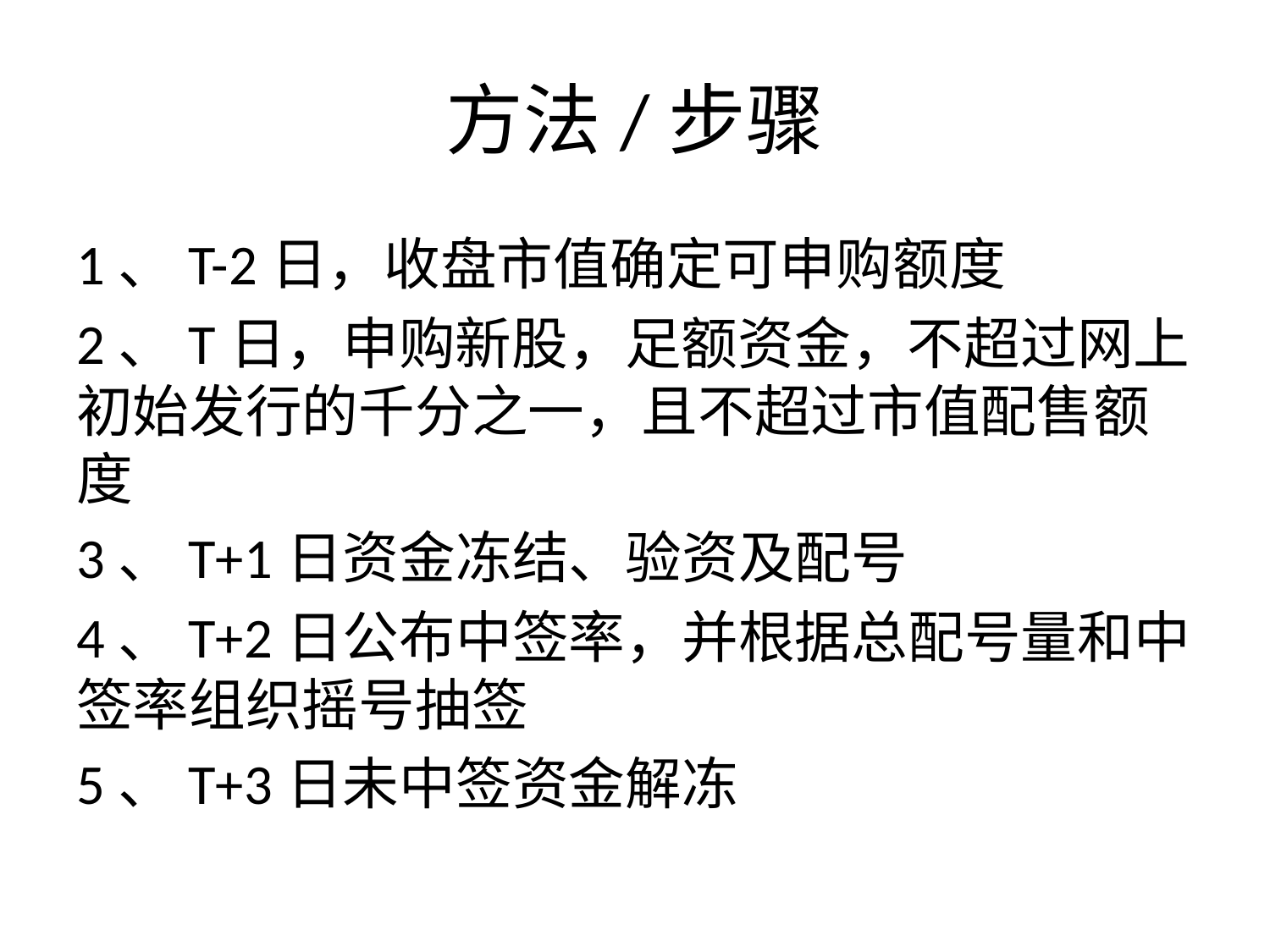

# 方法/步骤
1、T-2日，收盘市值确定可申购额度
2、T日，申购新股，足额资金，不超过网上初始发行的千分之一，且不超过市值配售额度
3、T+1日资金冻结、验资及配号
4、T+2日公布中签率，并根据总配号量和中签率组织摇号抽签
5、T+3日未中签资金解冻